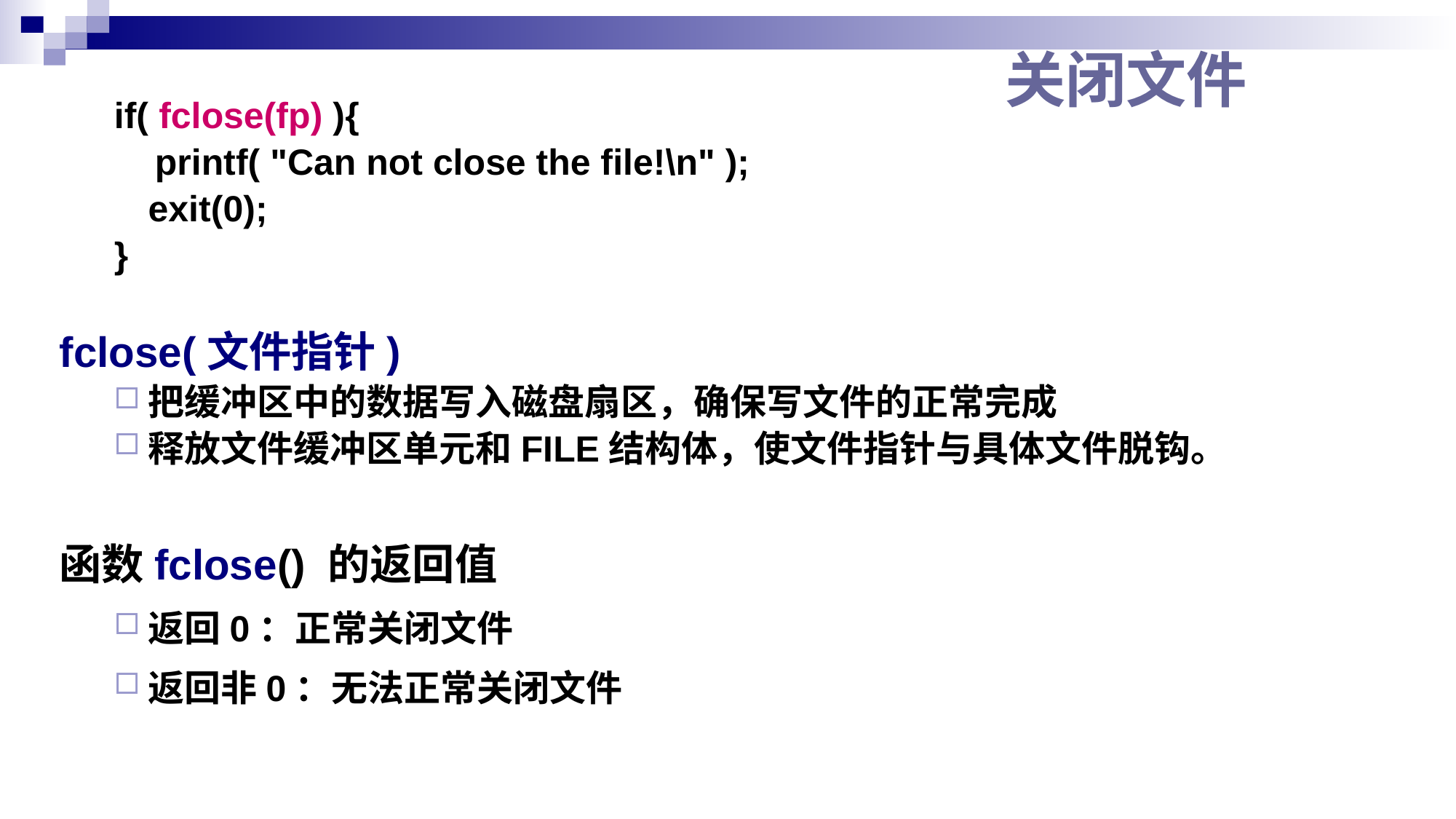

# 关闭文件
if( fclose(fp) ){
    printf( "Can not close the file!\n" );
	exit(0);
}

fclose(文件指针)
把缓冲区中的数据写入磁盘扇区，确保写文件的正常完成
释放文件缓冲区单元和FILE结构体，使文件指针与具体文件脱钩。

函数fclose() 的返回值
返回0：正常关闭文件
返回非0：无法正常关闭文件